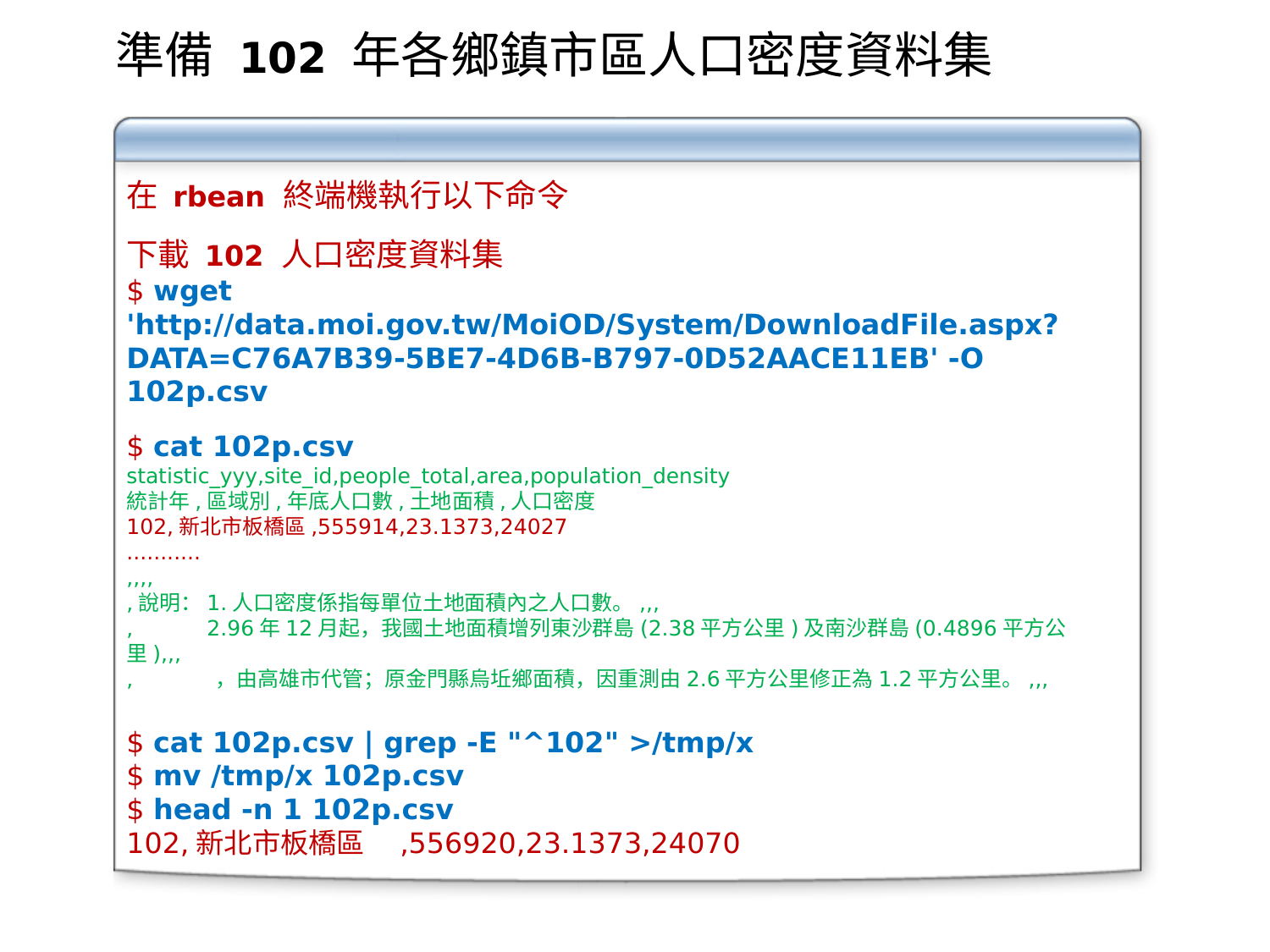

準備 102 年各鄉鎮市區人口密度資料集
在 rbean 終端機執行以下命令

下載 102 人口密度資料集
$ wget 'http://data.moi.gov.tw/MoiOD/System/DownloadFile.aspx?DATA=C76A7B39-5BE7-4D6B-B797-0D52AACE11EB' -O 102p.csv

$ cat 102p.csv
statistic_yyy,site_id,people_total,area,population_density
統計年,區域別,年底人口數,土地面積,人口密度
102,新北市板橋區,555914,23.1373,24027
...........
,,,,
,說明：1.人口密度係指每單位土地面積內之人口數。,,,
,　　　2.96年12月起，我國土地面積增列東沙群島(2.38平方公里)及南沙群島(0.4896平方公里),,,
,　　   　，由高雄市代管；原金門縣烏坵鄉面積，因重測由2.6平方公里修正為1.2平方公里。,,,

$ cat 102p.csv | grep -E "^102" >/tmp/x
$ mv /tmp/x 102p.csv
$ head -n 1 102p.csv
102,新北市板橋區　,556920,23.1373,24070